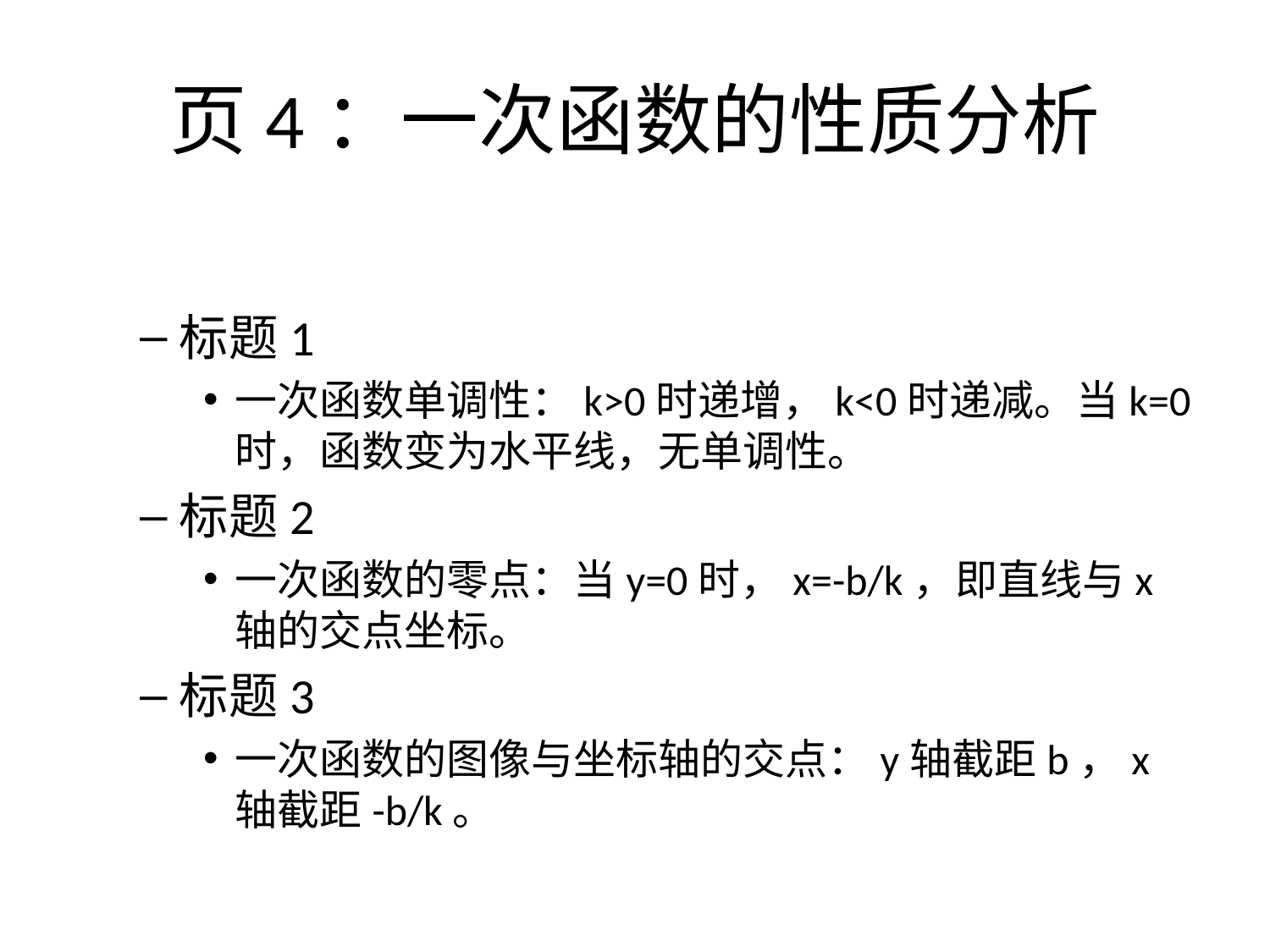

# 页4：一次函数的性质分析

标题1
一次函数单调性：k>0时递增，k<0时递减。当k=0时，函数变为水平线，无单调性。
标题2
一次函数的零点：当y=0时，x=-b/k，即直线与x轴的交点坐标。
标题3
一次函数的图像与坐标轴的交点：y轴截距b，x轴截距-b/k。